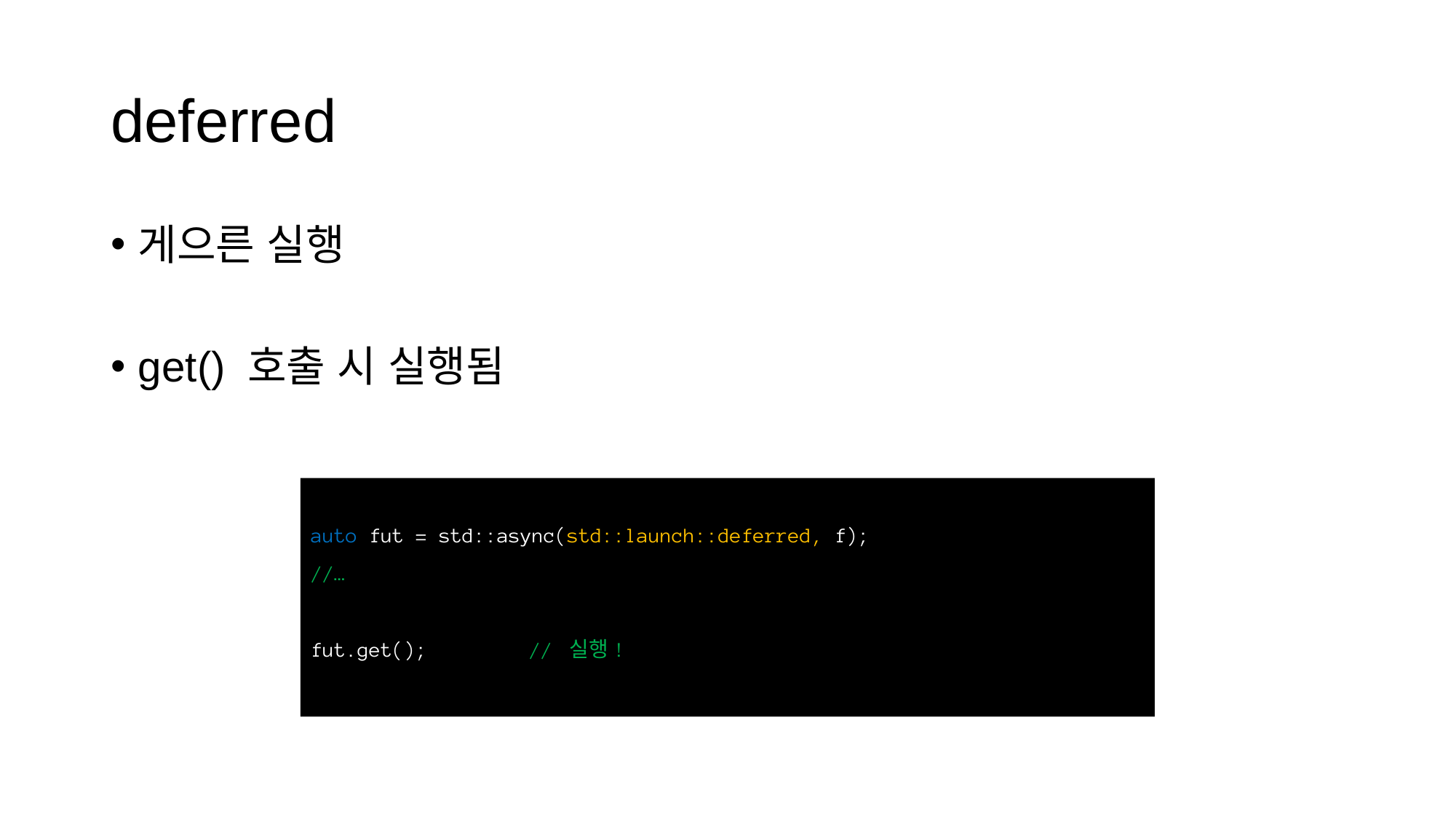

# deferred
게으른 실행

get() 호출 시 실행됨

auto fut = std::async(std::launch::deferred, f);
//…

fut.get();	// 실행!